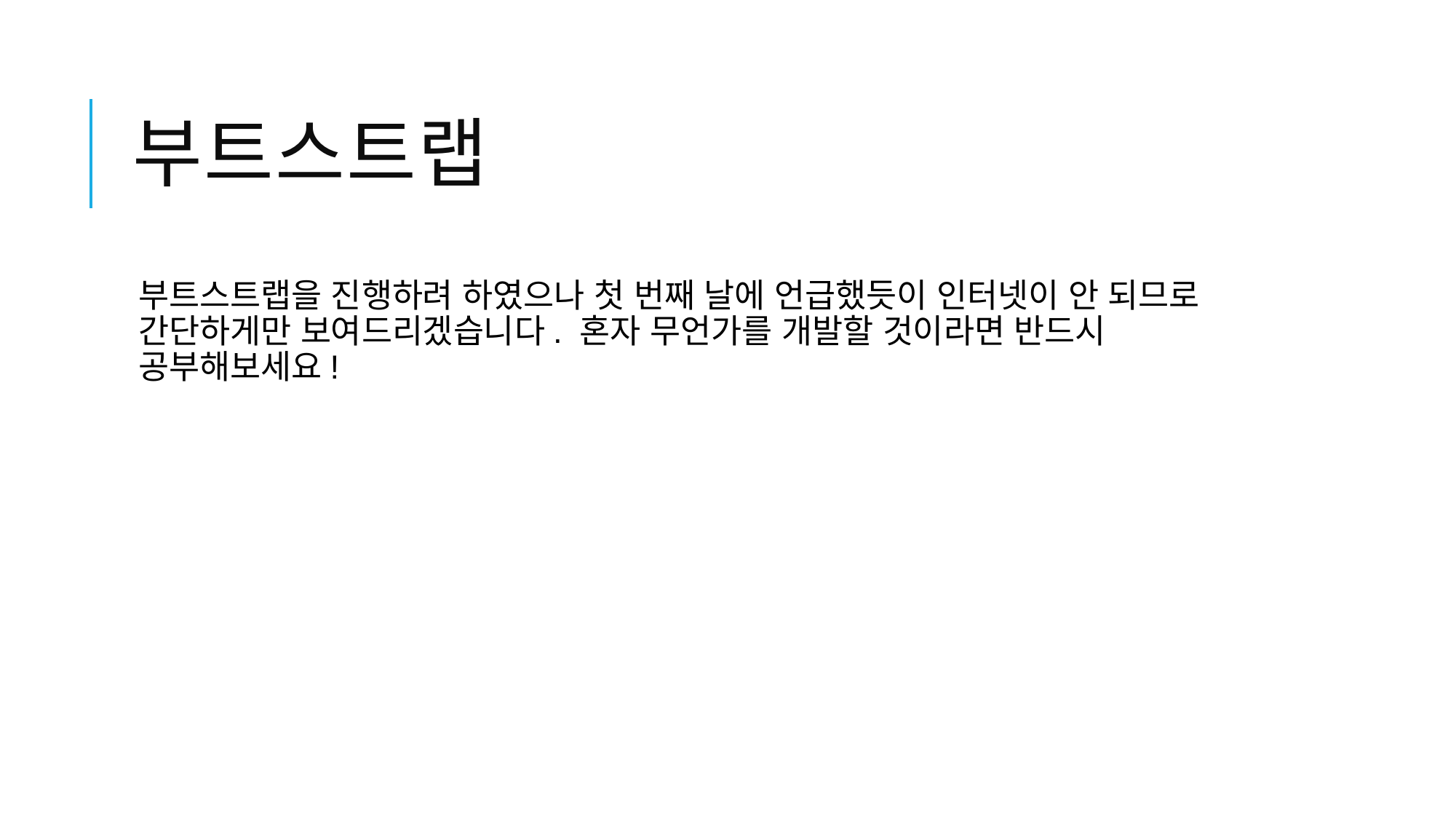

# 부트스트랩
부트스트랩을 진행하려 하였으나 첫 번째 날에 언급했듯이 인터넷이 안 되므로 간단하게만 보여드리겠습니다. 혼자 무언가를 개발할 것이라면 반드시 공부해보세요!